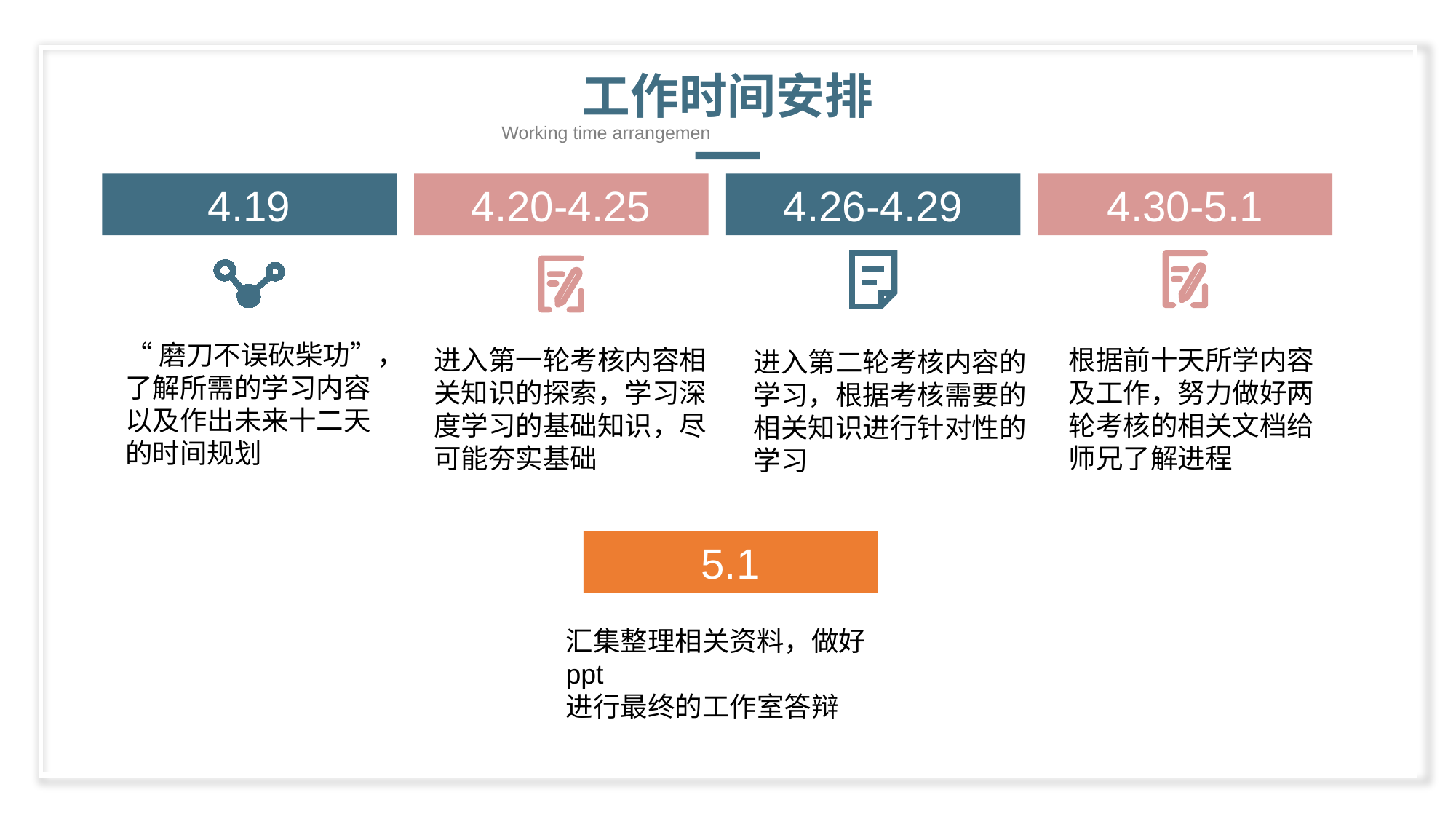

工作时间安排
Working time arrangemen

4.19
4.20-4.25
4.26-4.29
4.30-5.1

“磨刀不误砍柴功”，了解所需的学习内容以及作出未来十二天的时间规划
进入第一轮考核内容相关知识的探索，学习深度学习的基础知识，尽可能夯实基础
根据前十天所学内容及工作，努力做好两轮考核的相关文档给师兄了解进程
进入第二轮考核内容的学习，根据考核需要的相关知识进行针对性的学习
5.1
汇集整理相关资料，做好ppt
进行最终的工作室答辩